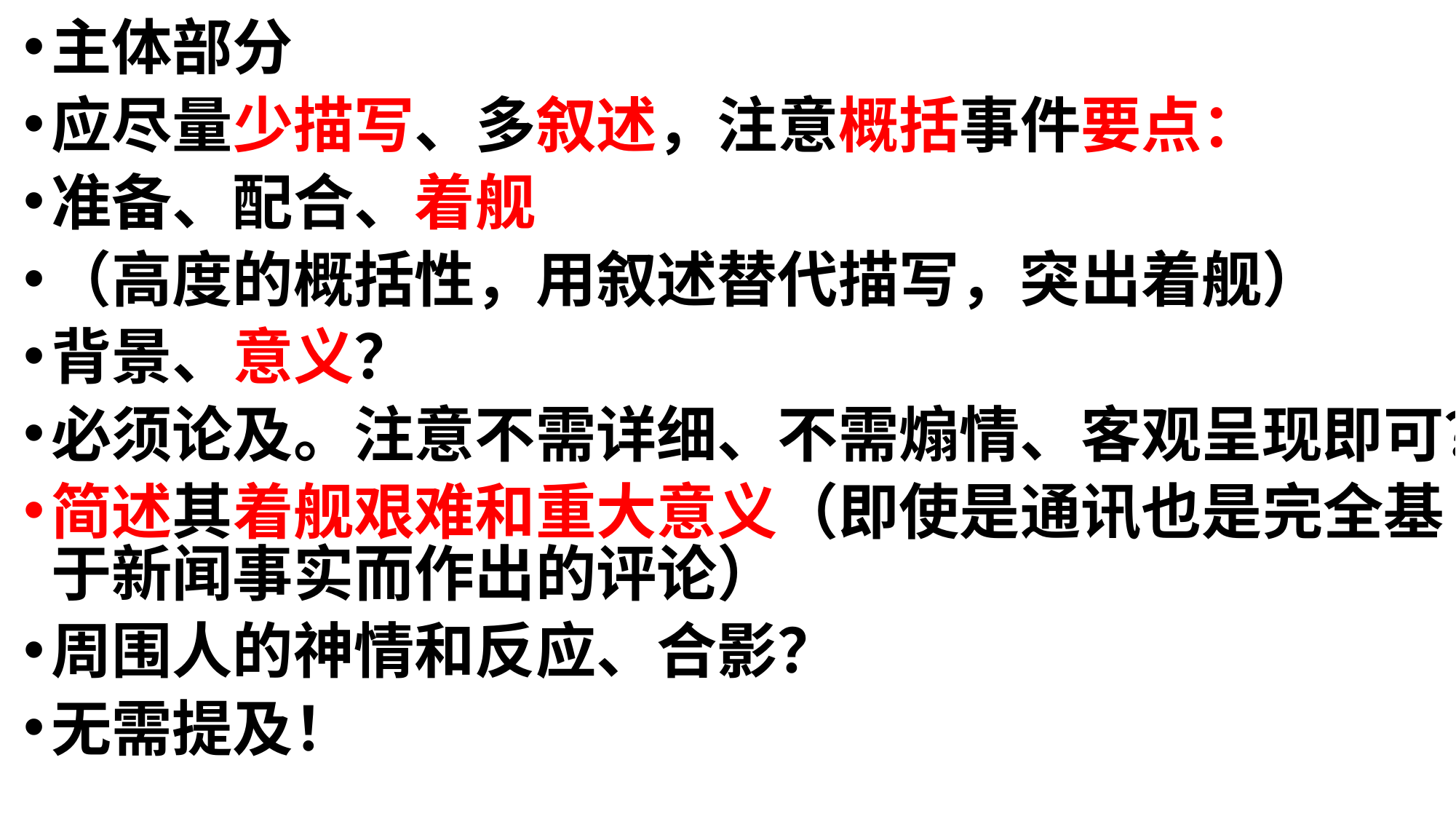

主体部分
应尽量少描写、多叙述，注意概括事件要点：
准备、配合、着舰
（高度的概括性，用叙述替代描写，突出着舰）
背景、意义？
必须论及。注意不需详细、不需煽情、客观呈现即可？
简述其着舰艰难和重大意义（即使是通讯也是完全基于新闻事实而作出的评论）
周围人的神情和反应、合影？
无需提及！